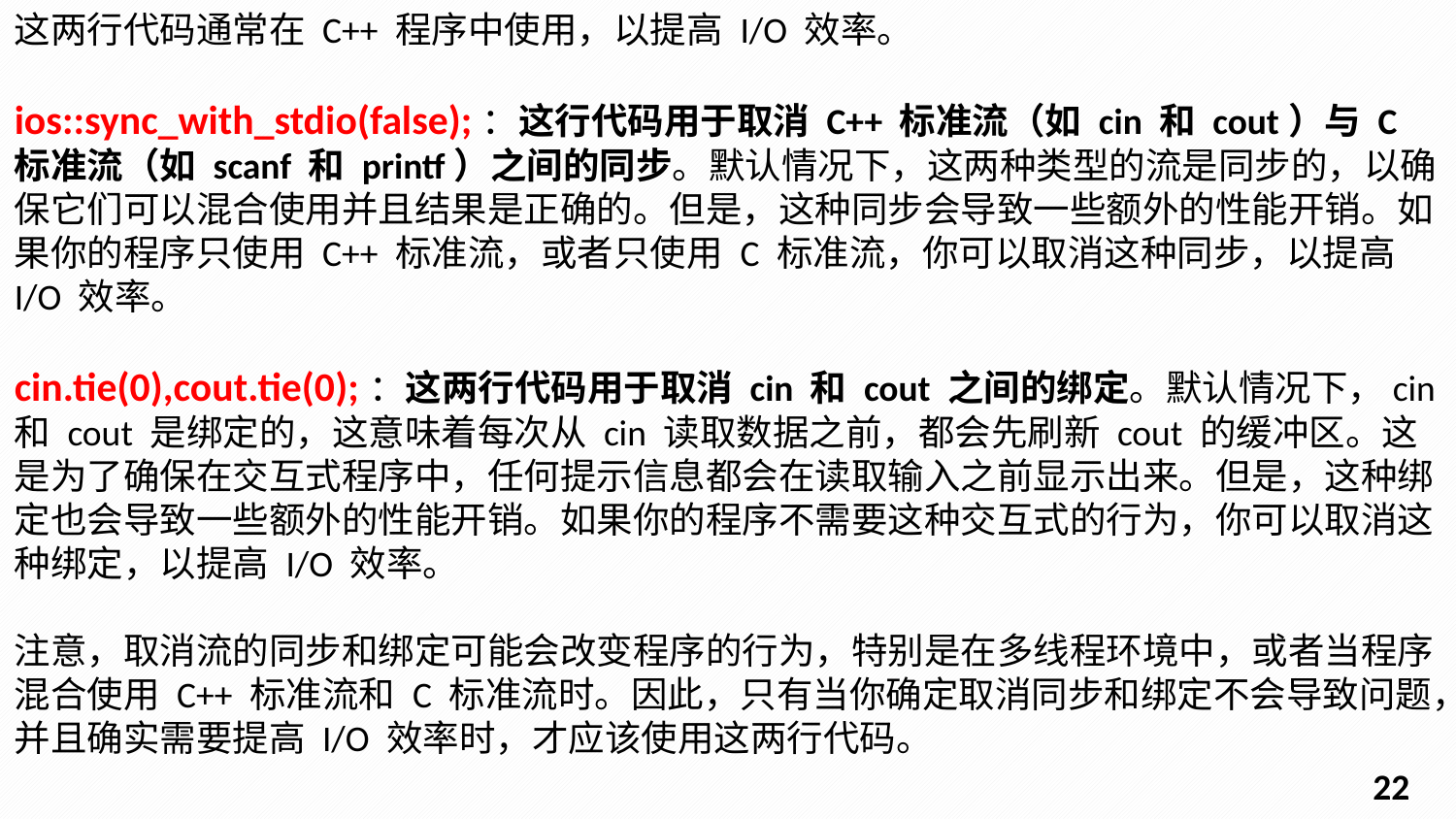

这两行代码通常在 C++ 程序中使用，以提高 I/O 效率。

ios::sync_with_stdio(false);：这行代码用于取消 C++ 标准流（如 cin 和 cout）与 C 标准流（如 scanf 和 printf）之间的同步。默认情况下，这两种类型的流是同步的，以确保它们可以混合使用并且结果是正确的。但是，这种同步会导致一些额外的性能开销。如果你的程序只使用 C++ 标准流，或者只使用 C 标准流，你可以取消这种同步，以提高 I/O 效率。

cin.tie(0),cout.tie(0);：这两行代码用于取消 cin 和 cout 之间的绑定。默认情况下，cin 和 cout 是绑定的，这意味着每次从 cin 读取数据之前，都会先刷新 cout 的缓冲区。这是为了确保在交互式程序中，任何提示信息都会在读取输入之前显示出来。但是，这种绑定也会导致一些额外的性能开销。如果你的程序不需要这种交互式的行为，你可以取消这种绑定，以提高 I/O 效率。

注意，取消流的同步和绑定可能会改变程序的行为，特别是在多线程环境中，或者当程序混合使用 C++ 标准流和 C 标准流时。因此，只有当你确定取消同步和绑定不会导致问题，并且确实需要提高 I/O 效率时，才应该使用这两行代码。
22